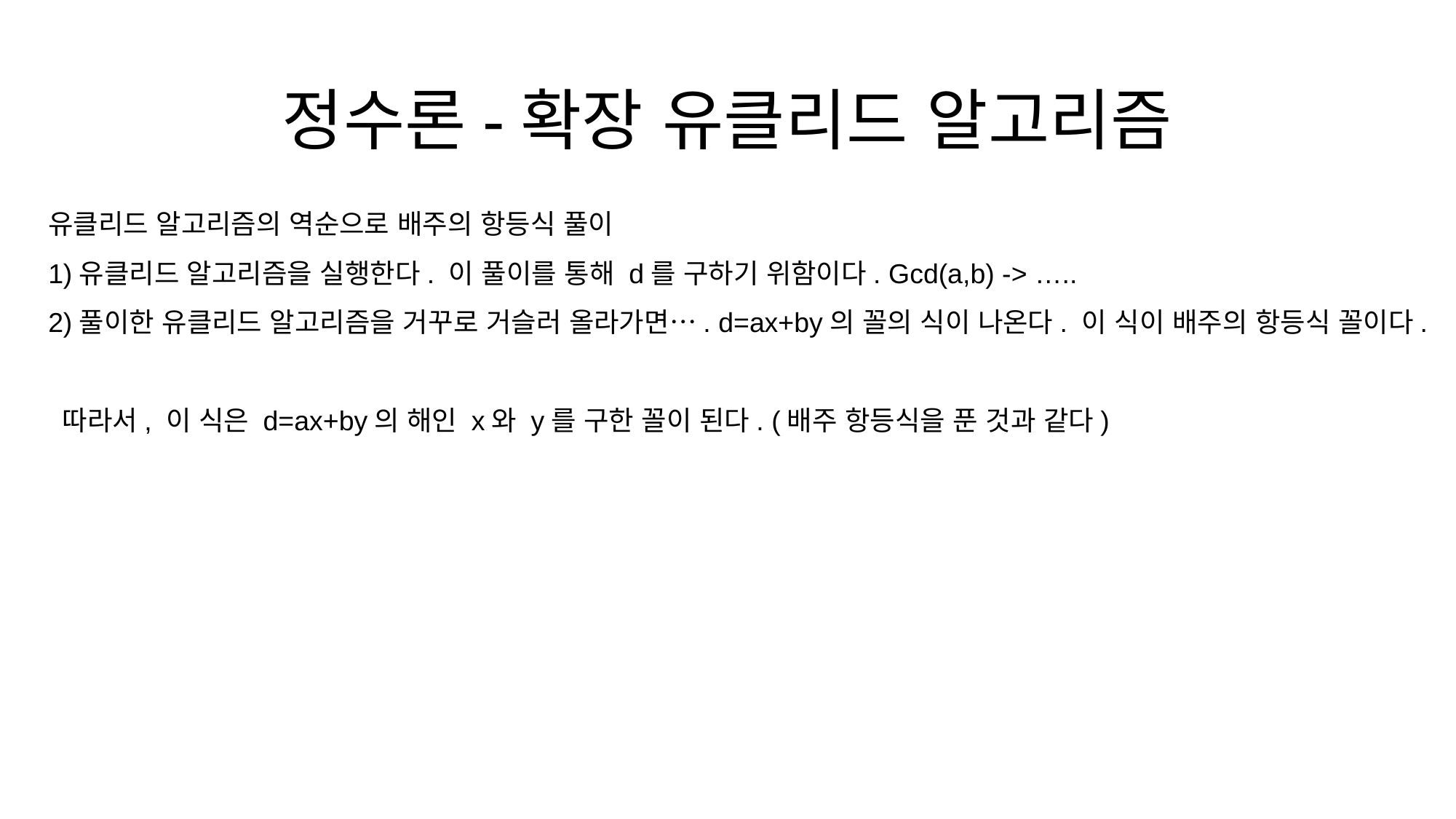

# 정수론-확장 유클리드 알고리즘
유클리드 알고리즘의 역순으로 배주의 항등식 풀이
1)유클리드 알고리즘을 실행한다. 이 풀이를 통해 d를 구하기 위함이다. Gcd(a,b) -> …..
2)풀이한 유클리드 알고리즘을 거꾸로 거슬러 올라가면…. d=ax+by의 꼴의 식이 나온다. 이 식이 배주의 항등식 꼴이다.

 따라서, 이 식은 d=ax+by의 해인 x와 y를 구한 꼴이 된다. (배주 항등식을 푼 것과 같다)